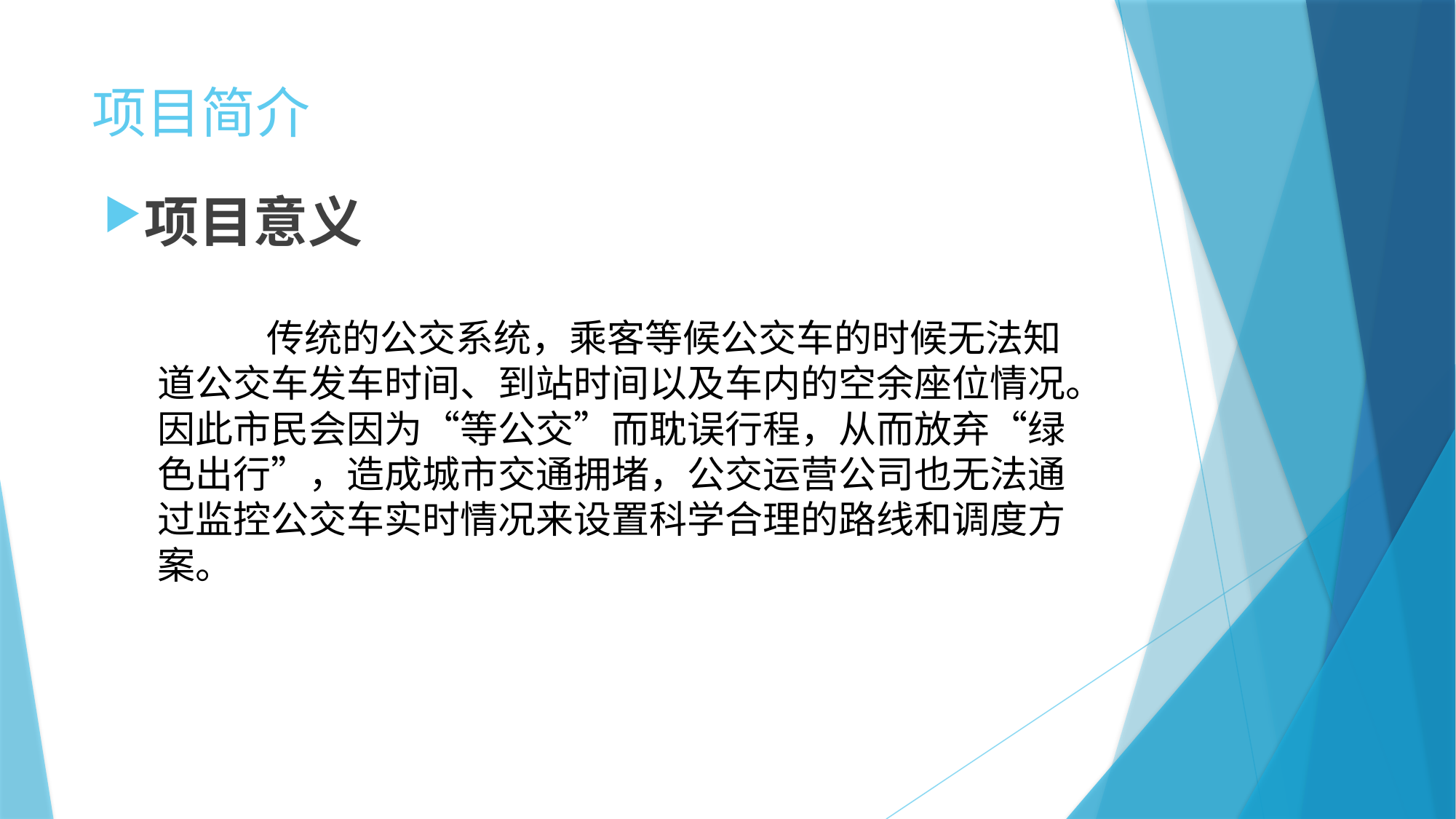

# 项目简介
项目意义
	传统的公交系统，乘客等候公交车的时候无法知道公交车发车时间、到站时间以及车内的空余座位情况。
因此市民会因为“等公交”而耽误行程，从而放弃“绿色出行”，造成城市交通拥堵，公交运营公司也无法通过监控公交车实时情况来设置科学合理的路线和调度方案。